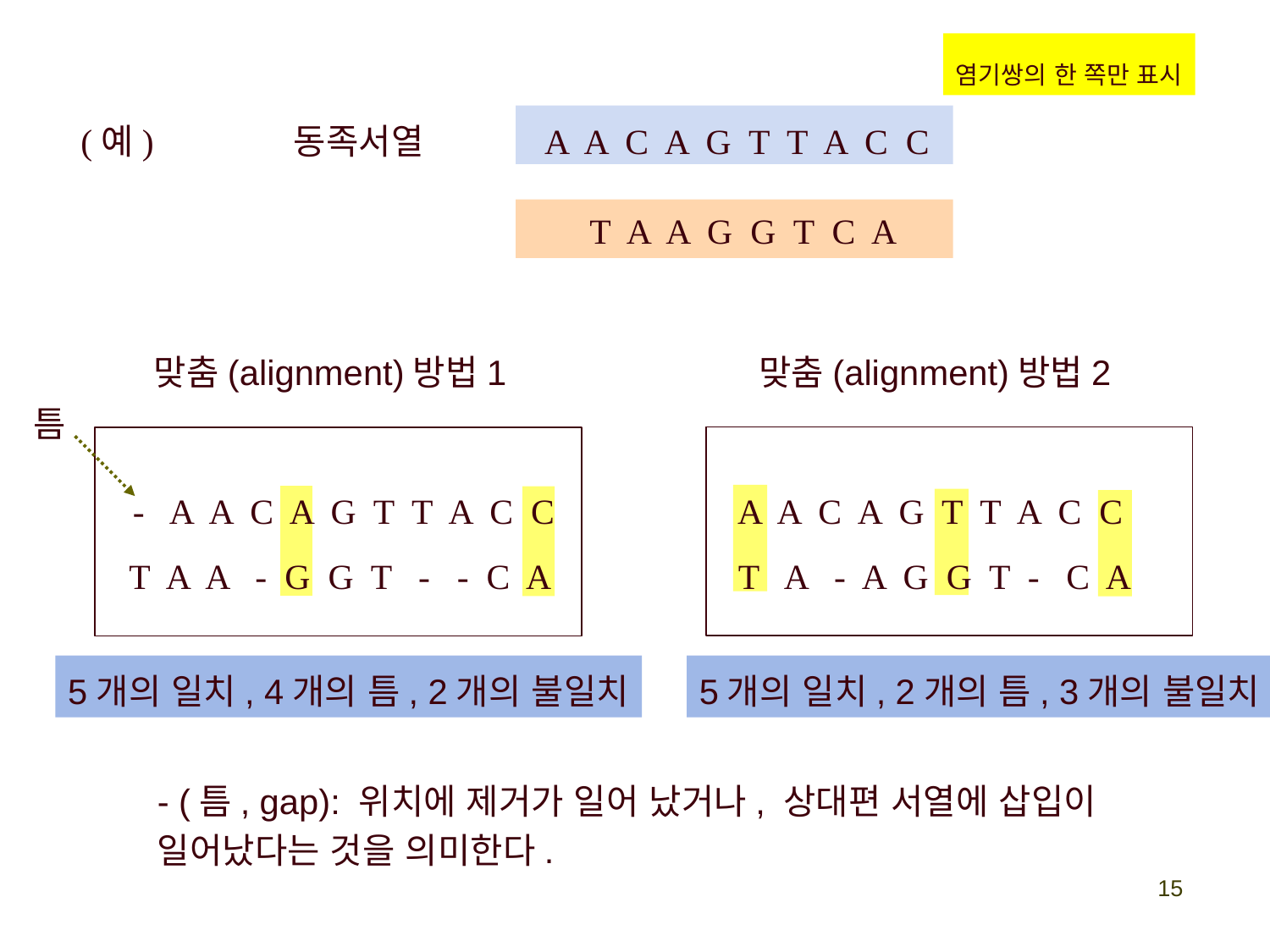

염기쌍의 한 쪽만 표시

A  A  C  A  G  T  T  A  C  C
(예)
동족서열
T  A  A  G  G  T  C  A

맞춤(alignment)방법1
맞춤(alignment)방법2
틈

-   A  A  C  A  G  T  T  A  C  C
A  A  C  A  G  T  T  A  C  C

T  A  A   -  G  G  T   -   -  C  A
T   A   -  A  G  G  T  -   C  A
5개의 일치, 4개의 틈, 2개의 불일치
5개의 일치, 2개의 틈, 3개의 불일치
- (틈, gap): 위치에 제거가 일어 났거나, 상대편 서열에 삽입이 일어났다는 것을 의미한다.
15